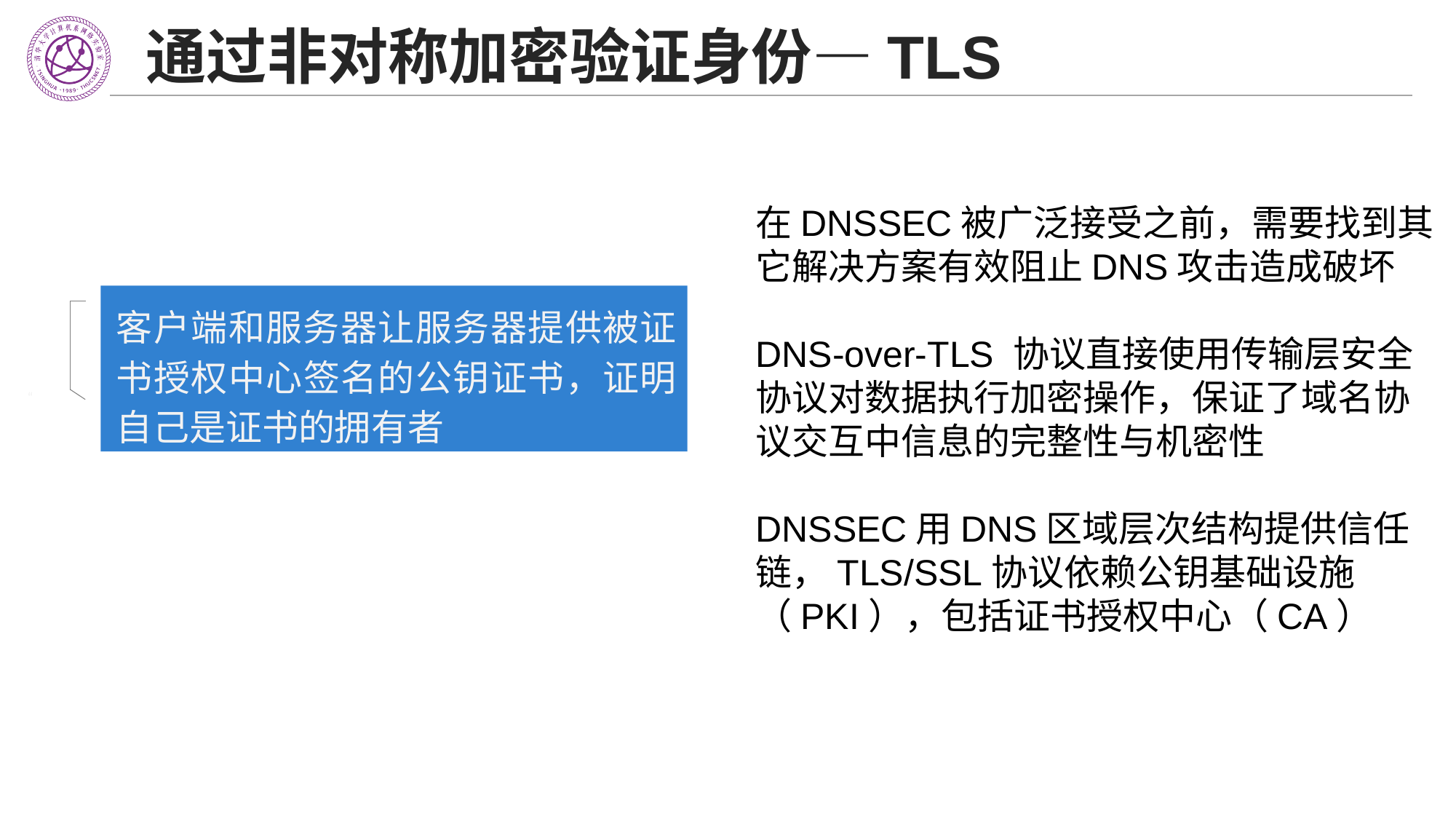

# 通过非对称加密验证身份—TLS
在DNSSEC被广泛接受之前，需要找到其它解决方案有效阻止DNS攻击造成破坏

DNS-over-TLS 协议直接使用传输层安全协议对数据执行加密操作，保证了域名协议交互中信息的完整性与机密性

DNSSEC用DNS区域层次结构提供信任链，TLS/SSL协议依赖公钥基础设施（PKI），包括证书授权中心（CA）

客户端和服务器让服务器提供被证书授权中心签名的公钥证书，证明自己是证书的拥有者

“